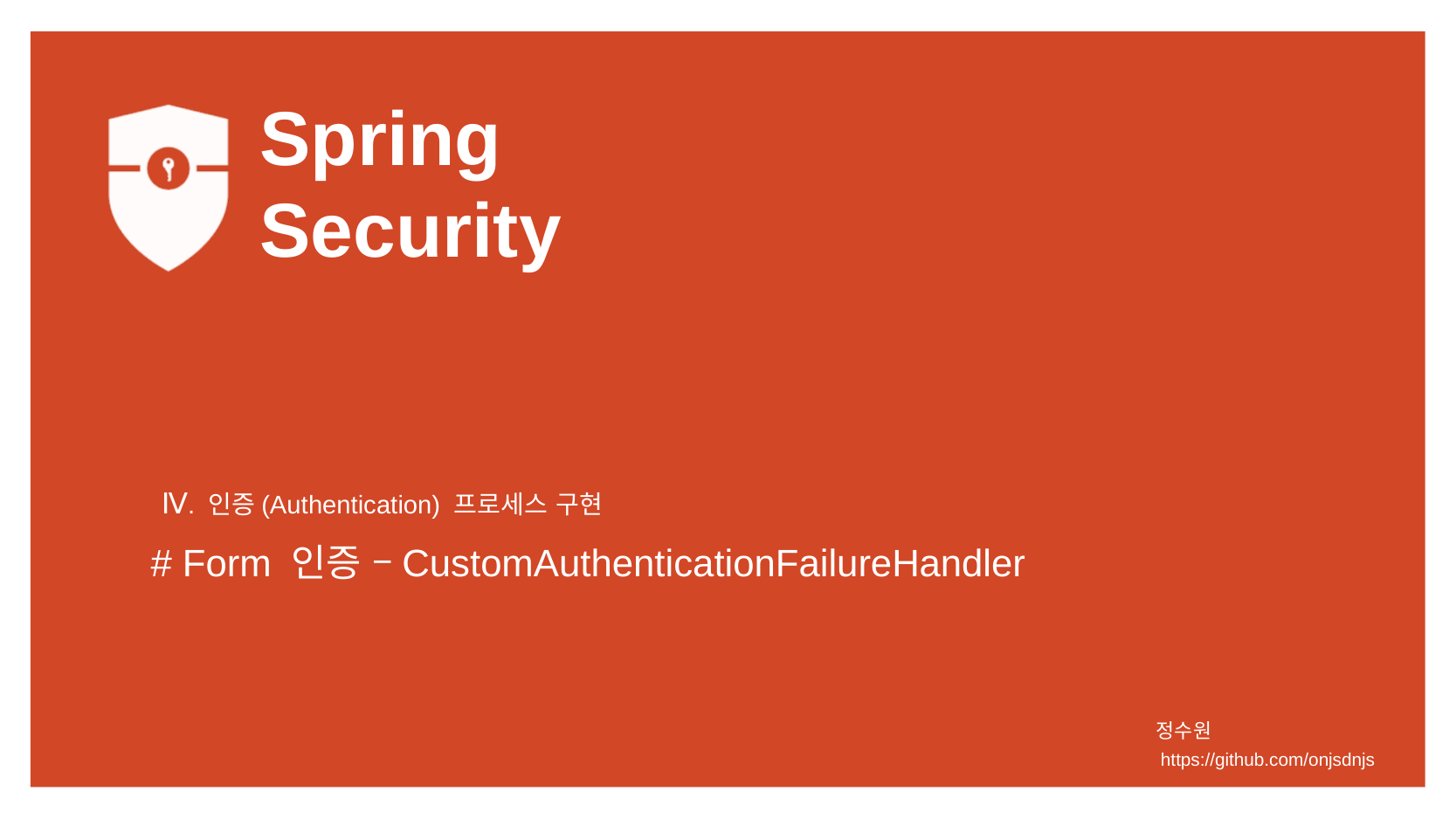

Ⅳ. 인증(Authentication) 프로세스 구현
# Form 인증 –CustomAuthenticationFailureHandler